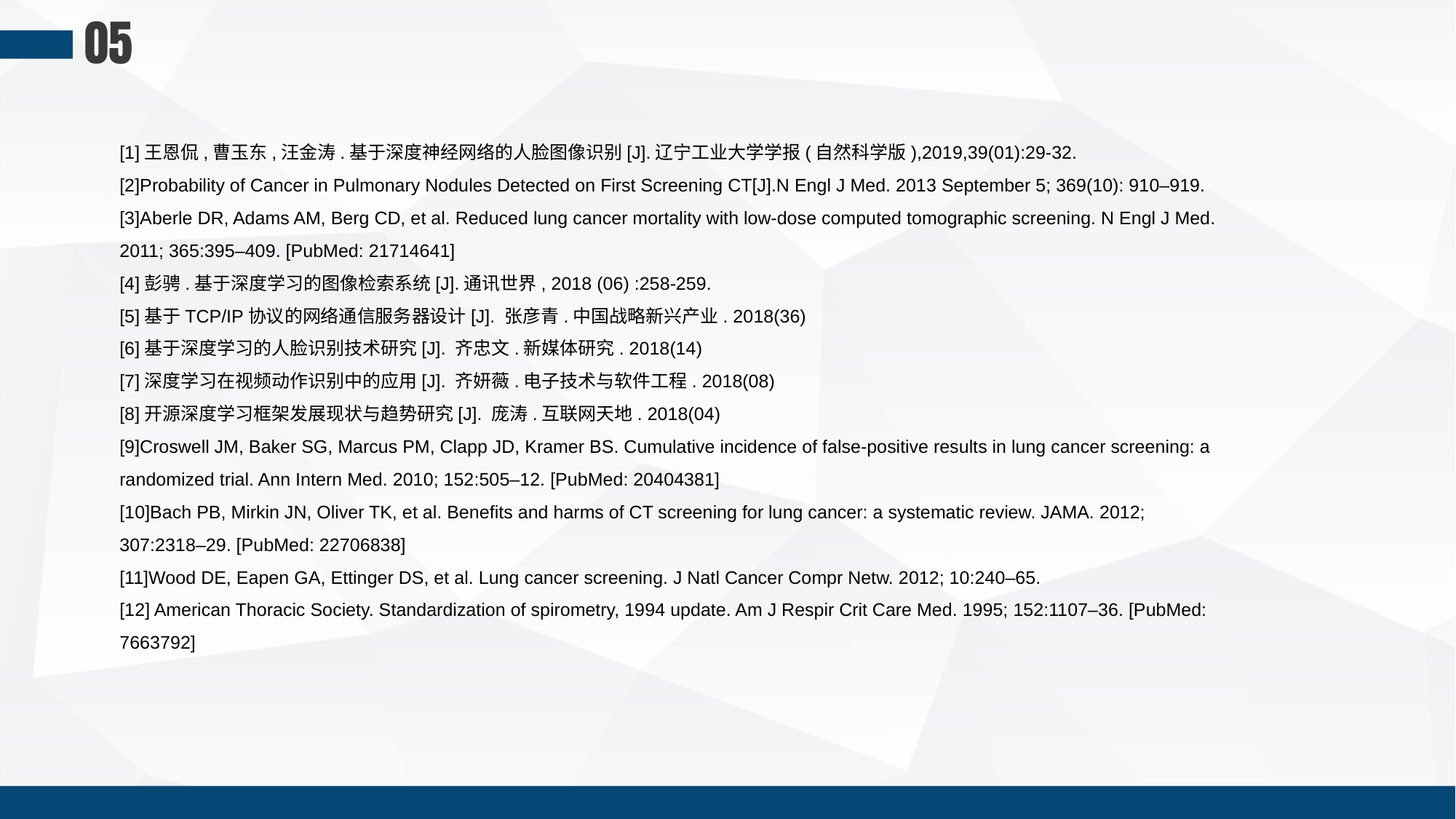

05

[1]王恩侃,曹玉东,汪金涛.基于深度神经网络的人脸图像识别[J].辽宁工业大学学报(自然科学版),2019,39(01):29-32.
[2]Probability of Cancer in Pulmonary Nodules Detected on First Screening CT[J].N Engl J Med. 2013 September 5; 369(10): 910–919.
[3]Aberle DR, Adams AM, Berg CD, et al. Reduced lung cancer mortality with low-dose computed tomographic screening. N Engl J Med. 2011; 365:395–409. [PubMed: 21714641]
[4]彭骋.基于深度学习的图像检索系统[J].通讯世界, 2018 (06) :258-259.
[5]基于TCP/IP协议的网络通信服务器设计[J]. 张彦青.中国战略新兴产业. 2018(36)
[6]基于深度学习的人脸识别技术研究[J]. 齐忠文.新媒体研究. 2018(14)
[7]深度学习在视频动作识别中的应用[J]. 齐妍薇.电子技术与软件工程. 2018(08)
[8]开源深度学习框架发展现状与趋势研究[J]. 庞涛.互联网天地. 2018(04)
[9]Croswell JM, Baker SG, Marcus PM, Clapp JD, Kramer BS. Cumulative incidence of false-positive results in lung cancer screening: a randomized trial. Ann Intern Med. 2010; 152:505–12. [PubMed: 20404381]
[10]Bach PB, Mirkin JN, Oliver TK, et al. Benefits and harms of CT screening for lung cancer: a systematic review. JAMA. 2012; 307:2318–29. [PubMed: 22706838]
[11]Wood DE, Eapen GA, Ettinger DS, et al. Lung cancer screening. J Natl Cancer Compr Netw. 2012; 10:240–65.
[12] American Thoracic Society. Standardization of spirometry, 1994 update. Am J Respir Crit Care Med. 1995; 152:1107–36. [PubMed: 7663792]